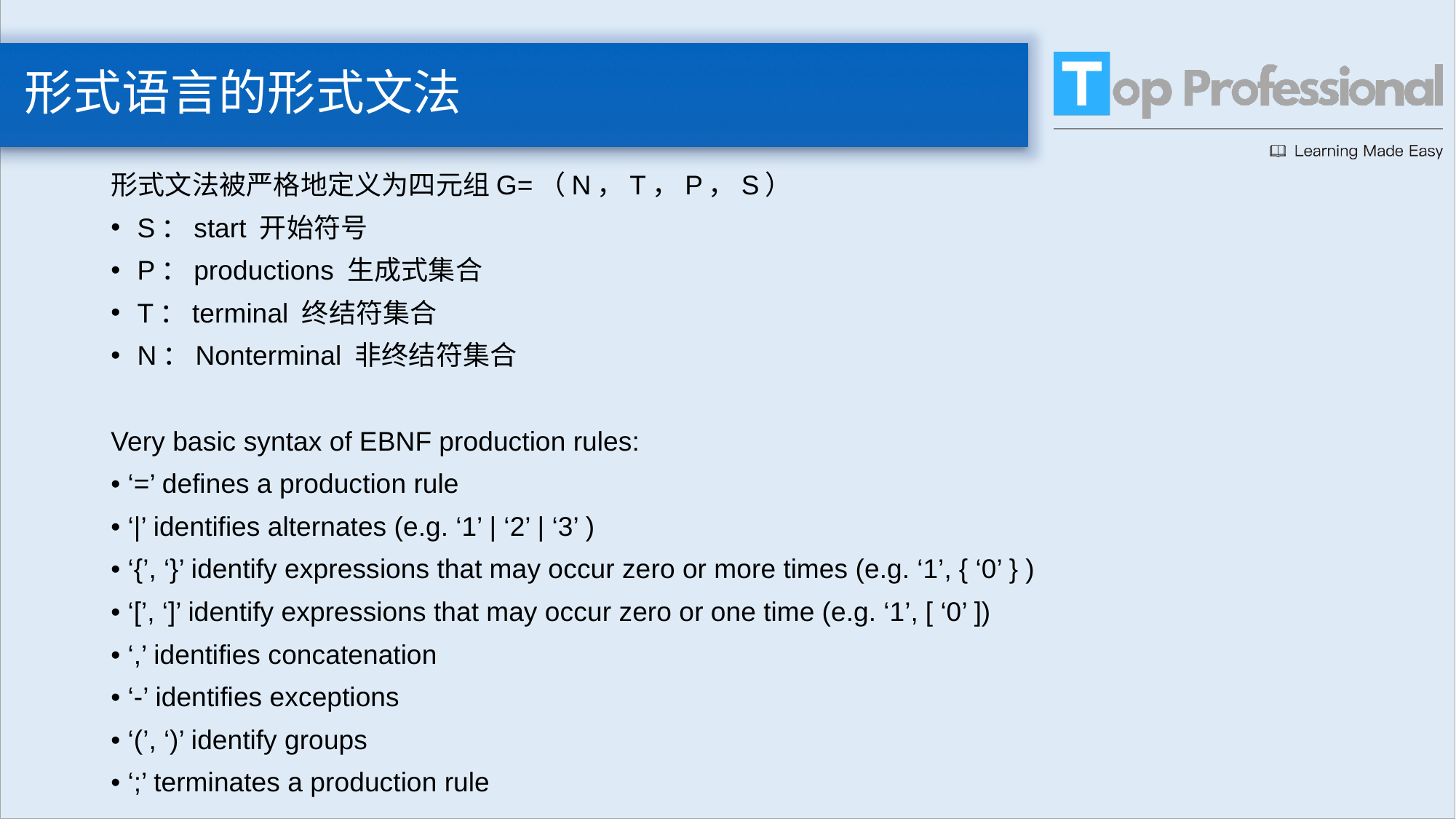

# 形式语言的形式文法
形式文法被严格地定义为四元组G=（N，T，P，S）
S：start 开始符号
P：productions 生成式集合
T：terminal 终结符集合
N：Nonterminal 非终结符集合

Very basic syntax of EBNF production rules:
• ‘=’ defines a production rule
• ‘|’ identifies alternates (e.g. ‘1’ | ‘2’ | ‘3’ )
• ‘{’, ‘}’ identify expressions that may occur zero or more times (e.g. ‘1’, { ‘0’ } )
• ‘[’, ‘]’ identify expressions that may occur zero or one time (e.g. ‘1’, [ ‘0’ ])
• ‘,’ identifies concatenation
• ‘-’ identifies exceptions
• ‘(’, ‘)’ identify groups
• ‘;’ terminates a production rule